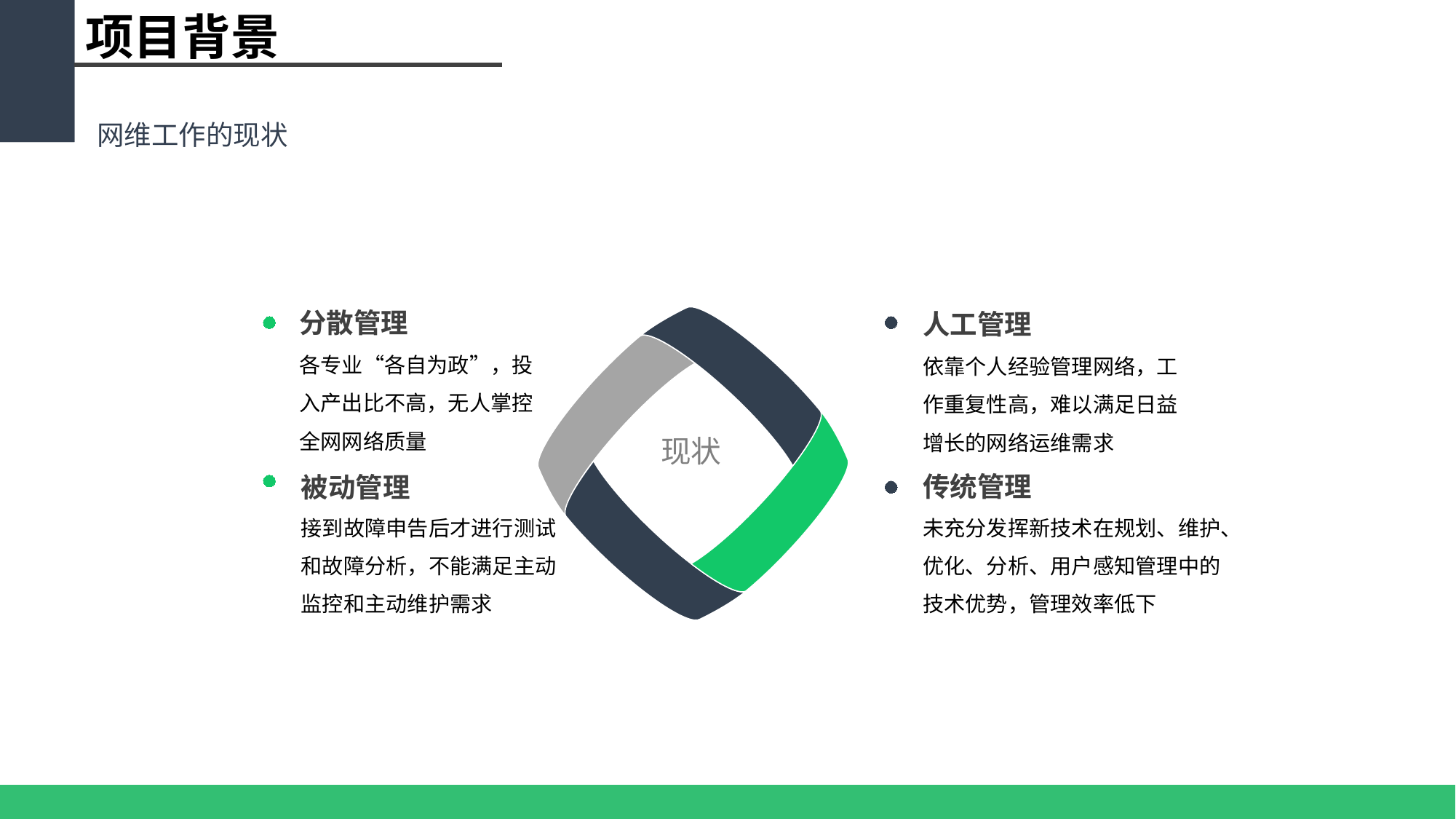

项目背景
网维工作的现状
分散管理
各专业“各自为政”，投入产出比不高，无人掌控全网网络质量

人工管理
依靠个人经验管理网络，工作重复性高，难以满足日益增长的网络运维需求

现状
传统管理
被动管理
接到故障申告后才进行测试和故障分析，不能满足主动监控和主动维护需求

未充分发挥新技术在规划、维护、优化、分析、用户感知管理中的技术优势，管理效率低下